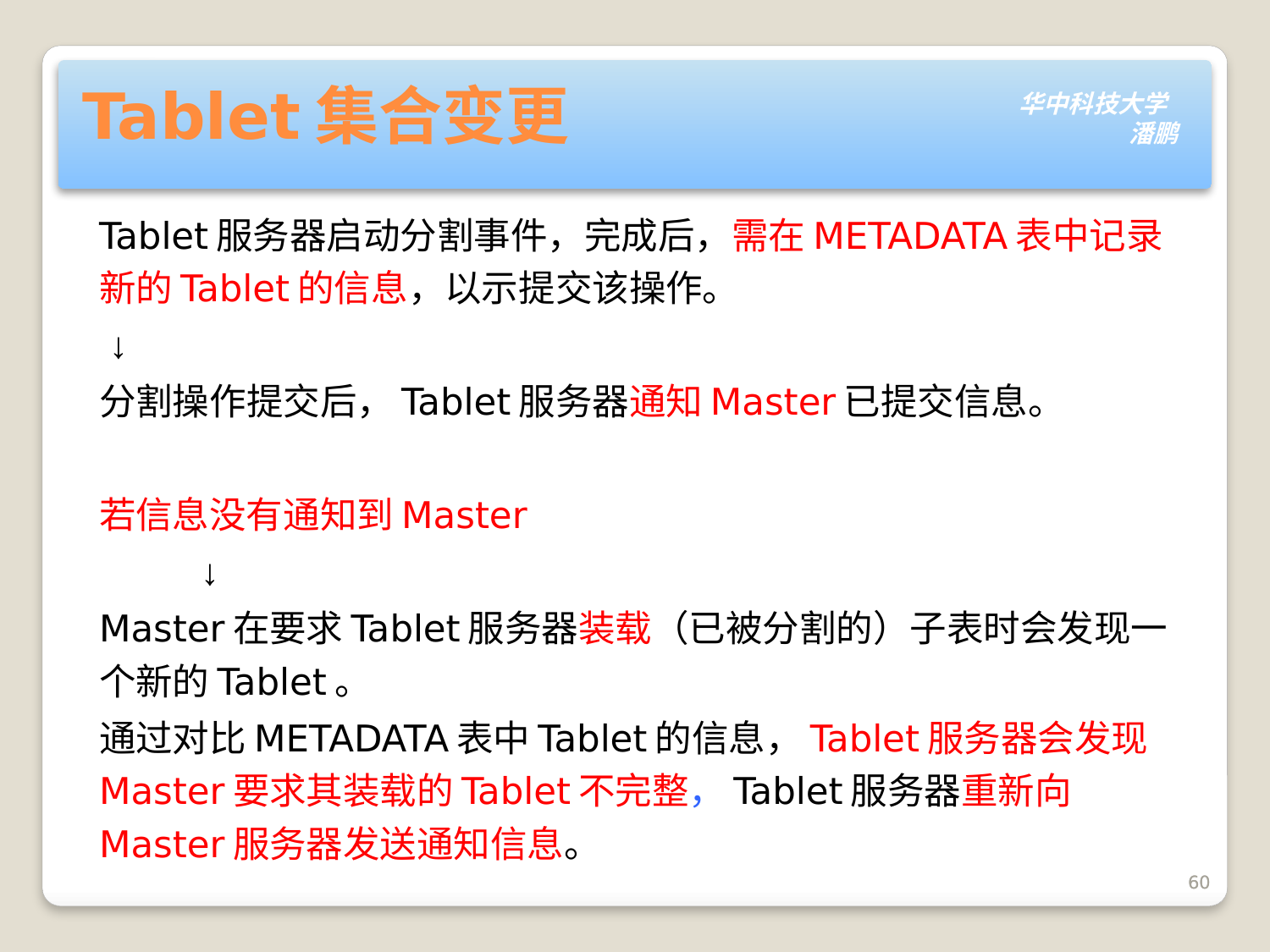

# Tablet集合变更
Tablet服务器启动分割事件，完成后，需在METADATA表中记录新的Tablet的信息，以示提交该操作。
 ↓
分割操作提交后，Tablet服务器通知Master已提交信息。

若信息没有通知到Master
          ↓
Master在要求Tablet服务器装载（已被分割的）子表时会发现一个新的Tablet。
通过对比METADATA表中Tablet的信息，Tablet服务器会发现Master要求其装载的Tablet不完整，Tablet服务器重新向Master服务器发送通知信息。
60
60